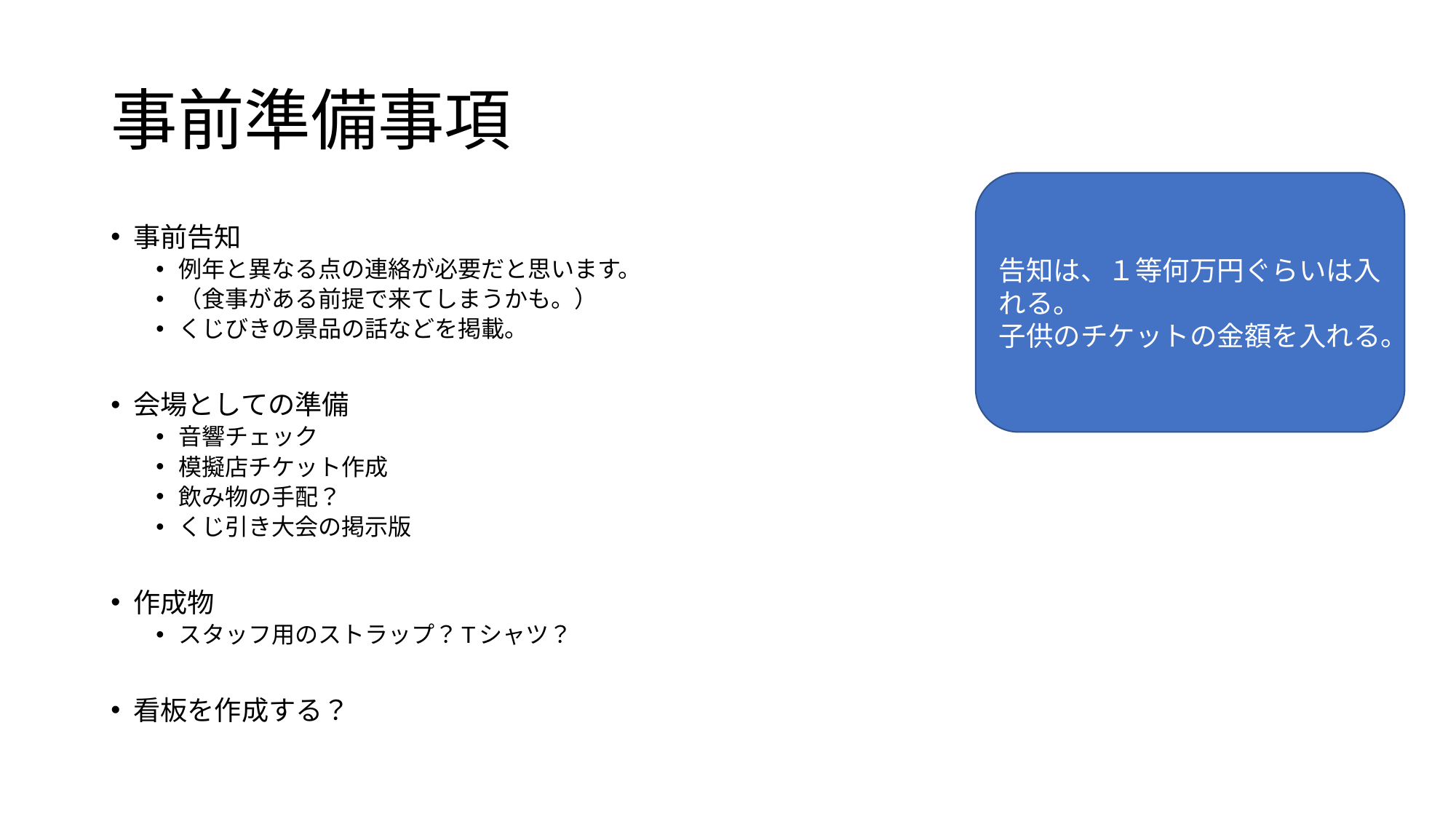

# 事前準備事項
告知は、１等何万円ぐらいは入れる。
子供のチケットの金額を入れる。
事前告知
例年と異なる点の連絡が必要だと思います。
（食事がある前提で来てしまうかも。）
くじびきの景品の話などを掲載。

会場としての準備
音響チェック
模擬店チケット作成
飲み物の手配？
くじ引き大会の掲示版

作成物
スタッフ用のストラップ？Tシャツ？

看板を作成する？